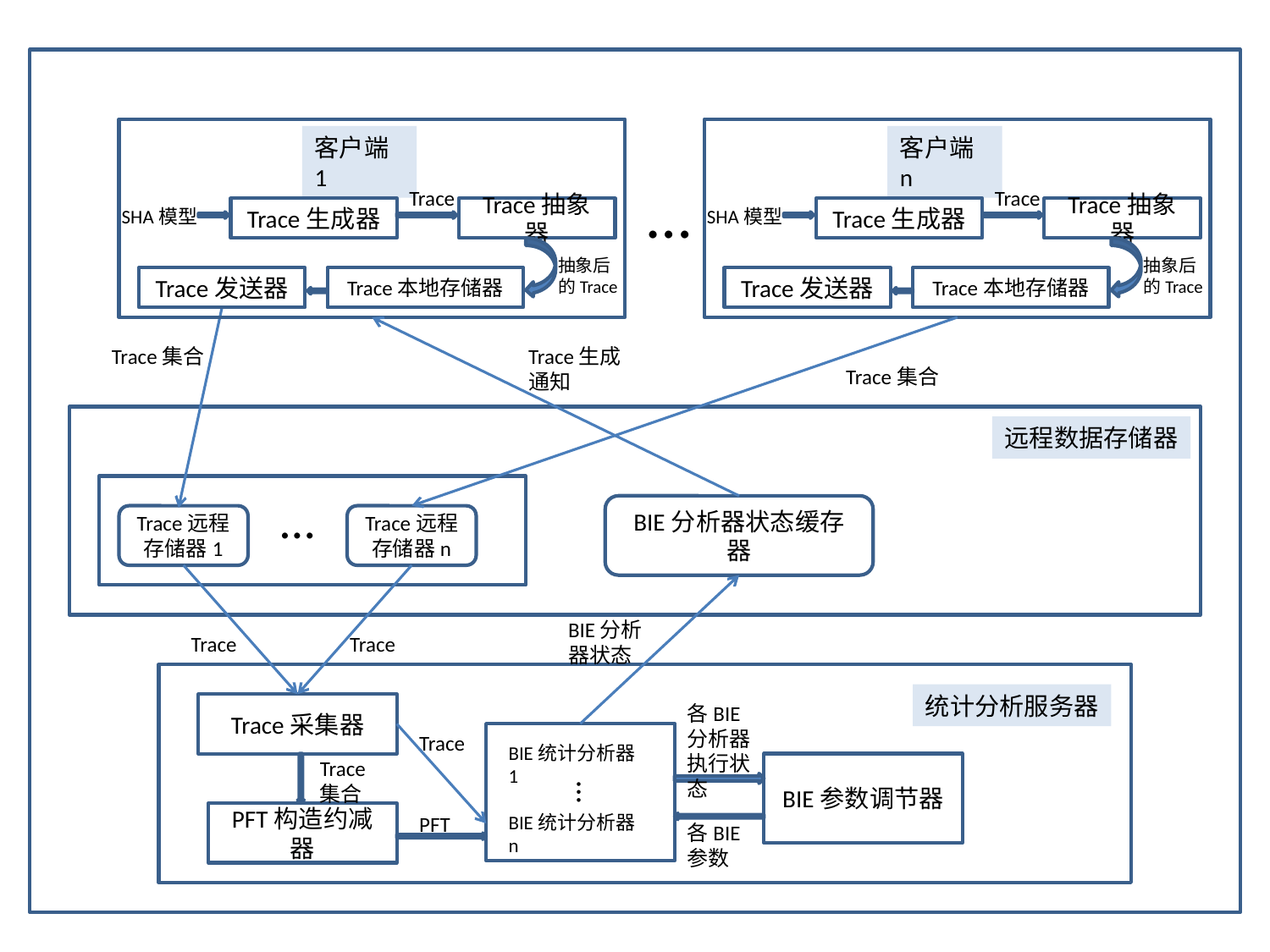

客户端1
Trace
SHA模型
Trace生成器
Trace抽象器

抽象后的Trace
Trace发送器
Trace本地存储器

客户端n
Trace
SHA模型
Trace生成器
Trace抽象器

抽象后的Trace
Trace发送器
Trace本地存储器

…
Trace集合
Trace生成通知
Trace集合

…
Trace远程存储器1
Trace远程存储器n
远程数据存储器
BIE分析器状态缓存器
BIE分析器状态
Trace
Trace

统计分析服务器
各BIE分析器执行状态
Trace采集器

BIE统计分析器1

…
BIE统计分析器n

Trace
Trace集合

BIE参数调节器

PFT构造约减器
PFT

各BIE参数